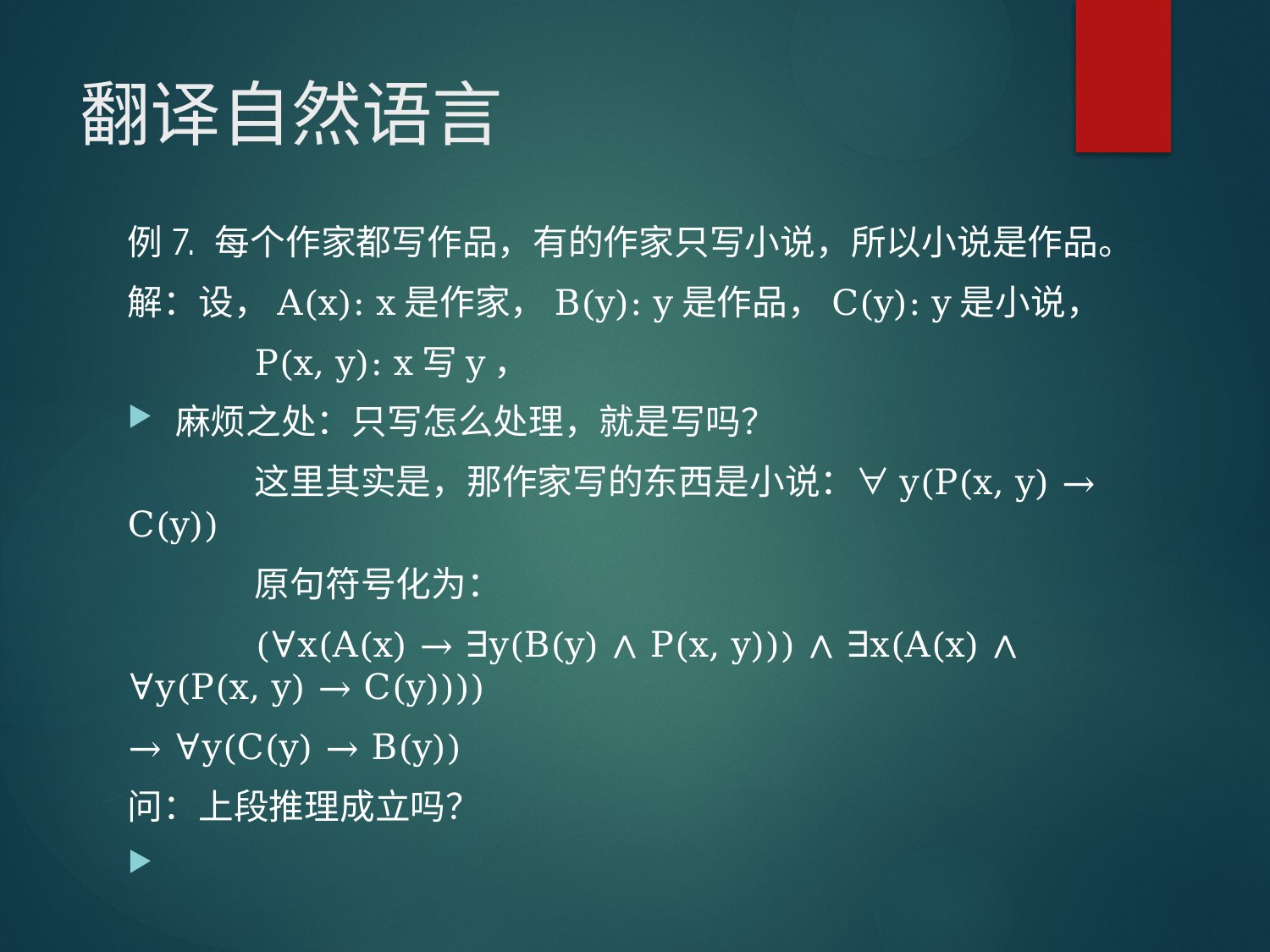

# 翻译自然语言
例7. 每个作家都写作品，有的作家只写小说，所以小说是作品。
解：设，A(x): x是作家，B(y): y是作品，C(y): y是小说，
	P(x, y): x写y，
麻烦之处：只写怎么处理，就是写吗？
	这里其实是，那作家写的东西是小说：∀y(P(x, y) → C(y))
	原句符号化为：
	(∀x(A(x) → ∃y(B(y) ∧ P(x, y))) ∧ ∃x(A(x) ∧ ∀y(P(x, y) → C(y))))
→ ∀y(C(y) → B(y))
问：上段推理成立吗？